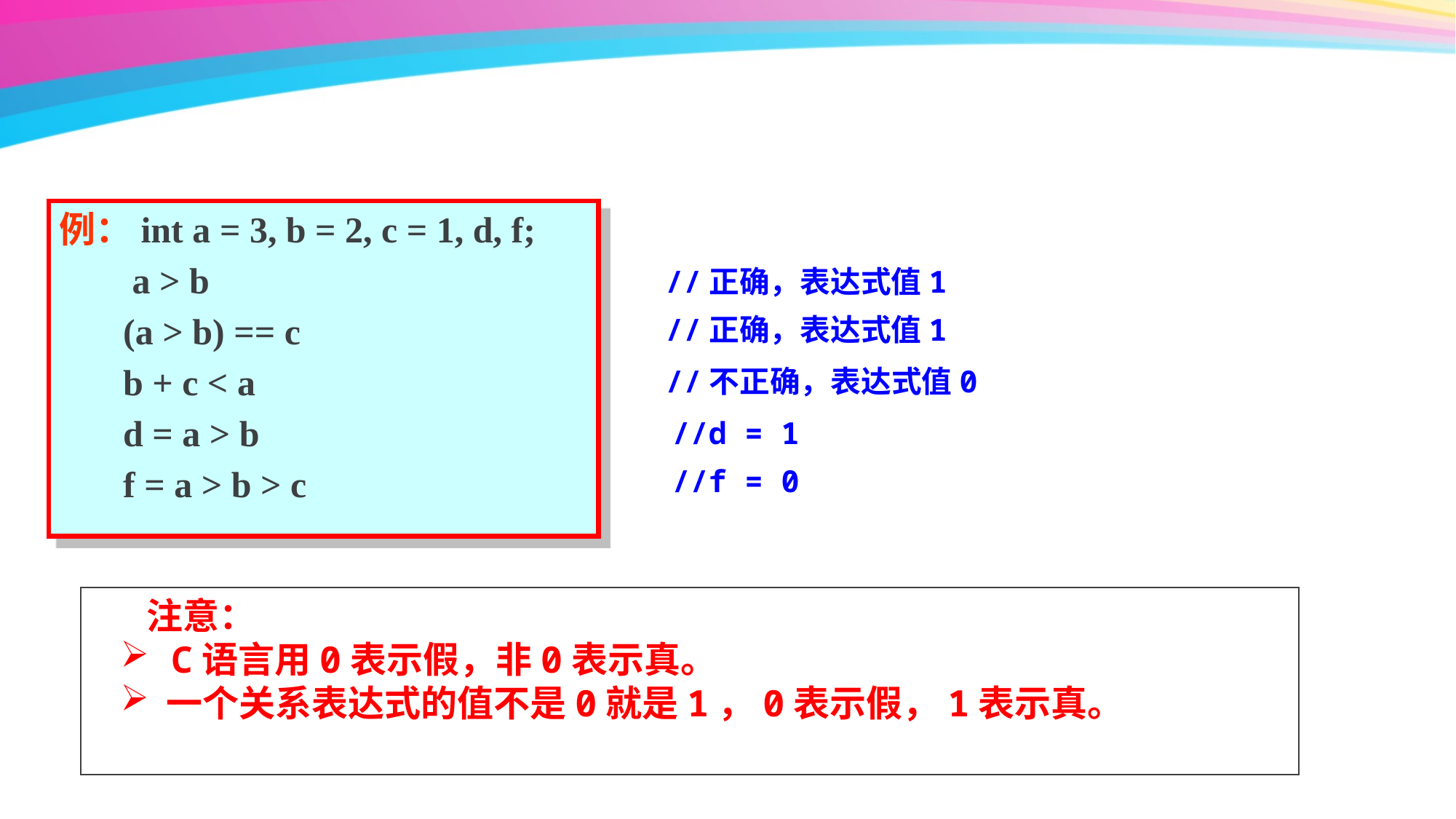

例：int a = 3, b = 2, c = 1, d, f;
        a > b
       (a > b) == c
       b + c < a
       d = a > b
       f = a > b > c

//正确，表达式值1
//正确，表达式值1
//不正确，表达式值0
//d = 1
//f = 0
注意：
 C语言用0表示假，非0表示真。
 一个关系表达式的值不是0就是1，0表示假，1表示真。